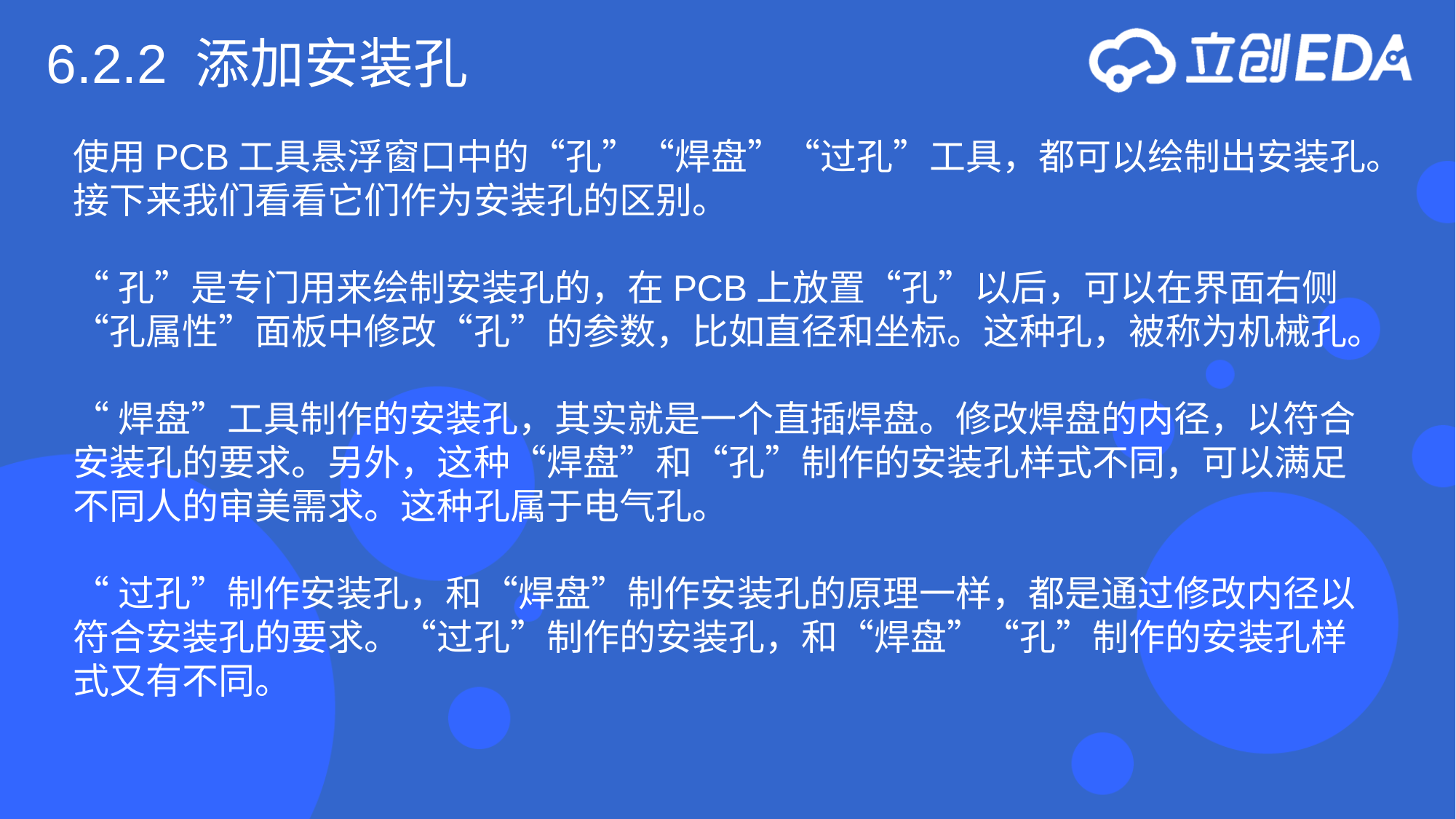

6.2.2 添加安装孔
使用PCB工具悬浮窗口中的“孔”“焊盘”“过孔”工具，都可以绘制出安装孔。接下来我们看看它们作为安装孔的区别。

“孔”是专门用来绘制安装孔的，在PCB上放置“孔”以后，可以在界面右侧“孔属性”面板中修改“孔”的参数，比如直径和坐标。这种孔，被称为机械孔。

“焊盘”工具制作的安装孔，其实就是一个直插焊盘。修改焊盘的内径，以符合安装孔的要求。另外，这种“焊盘”和“孔”制作的安装孔样式不同，可以满足不同人的审美需求。这种孔属于电气孔。

“过孔”制作安装孔，和“焊盘”制作安装孔的原理一样，都是通过修改内径以符合安装孔的要求。“过孔”制作的安装孔，和“焊盘”“孔”制作的安装孔样式又有不同。